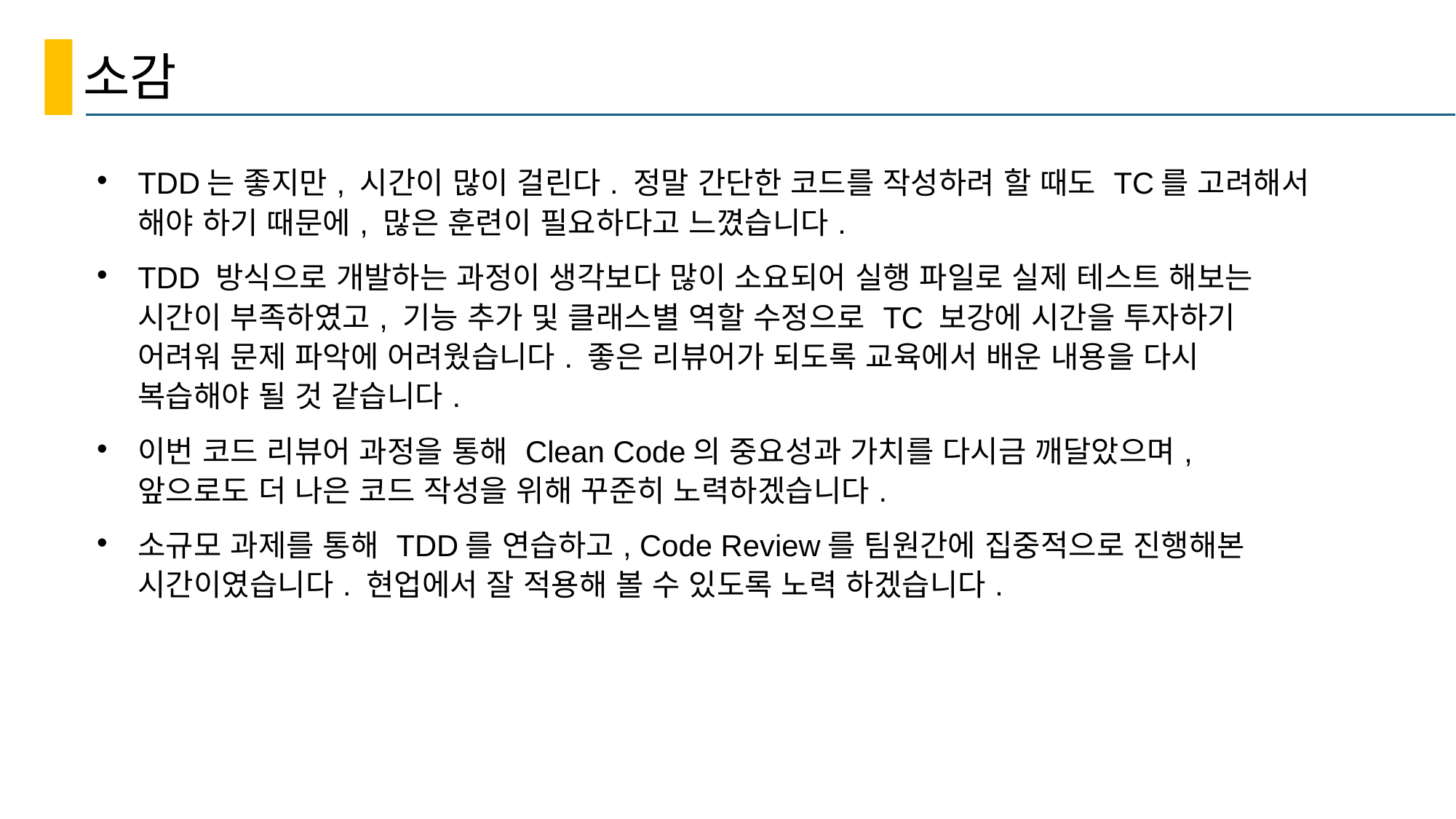

# 소감
TDD는 좋지만, 시간이 많이 걸린다. 정말 간단한 코드를 작성하려 할 때도 TC를 고려해서 해야 하기 때문에, 많은 훈련이 필요하다고 느꼈습니다.
TDD 방식으로 개발하는 과정이 생각보다 많이 소요되어 실행 파일로 실제 테스트 해보는 시간이 부족하였고, 기능 추가 및 클래스별 역할 수정으로 TC 보강에 시간을 투자하기 어려워 문제 파악에 어려웠습니다. 좋은 리뷰어가 되도록 교육에서 배운 내용을 다시 복습해야 될 것 같습니다.
이번 코드 리뷰어 과정을 통해 Clean Code의 중요성과 가치를 다시금 깨달았으며, 앞으로도 더 나은 코드 작성을 위해 꾸준히 노력하겠습니다.
소규모 과제를 통해 TDD를 연습하고, Code Review를 팀원간에 집중적으로 진행해본 시간이였습니다. 현업에서 잘 적용해 볼 수 있도록 노력 하겠습니다.